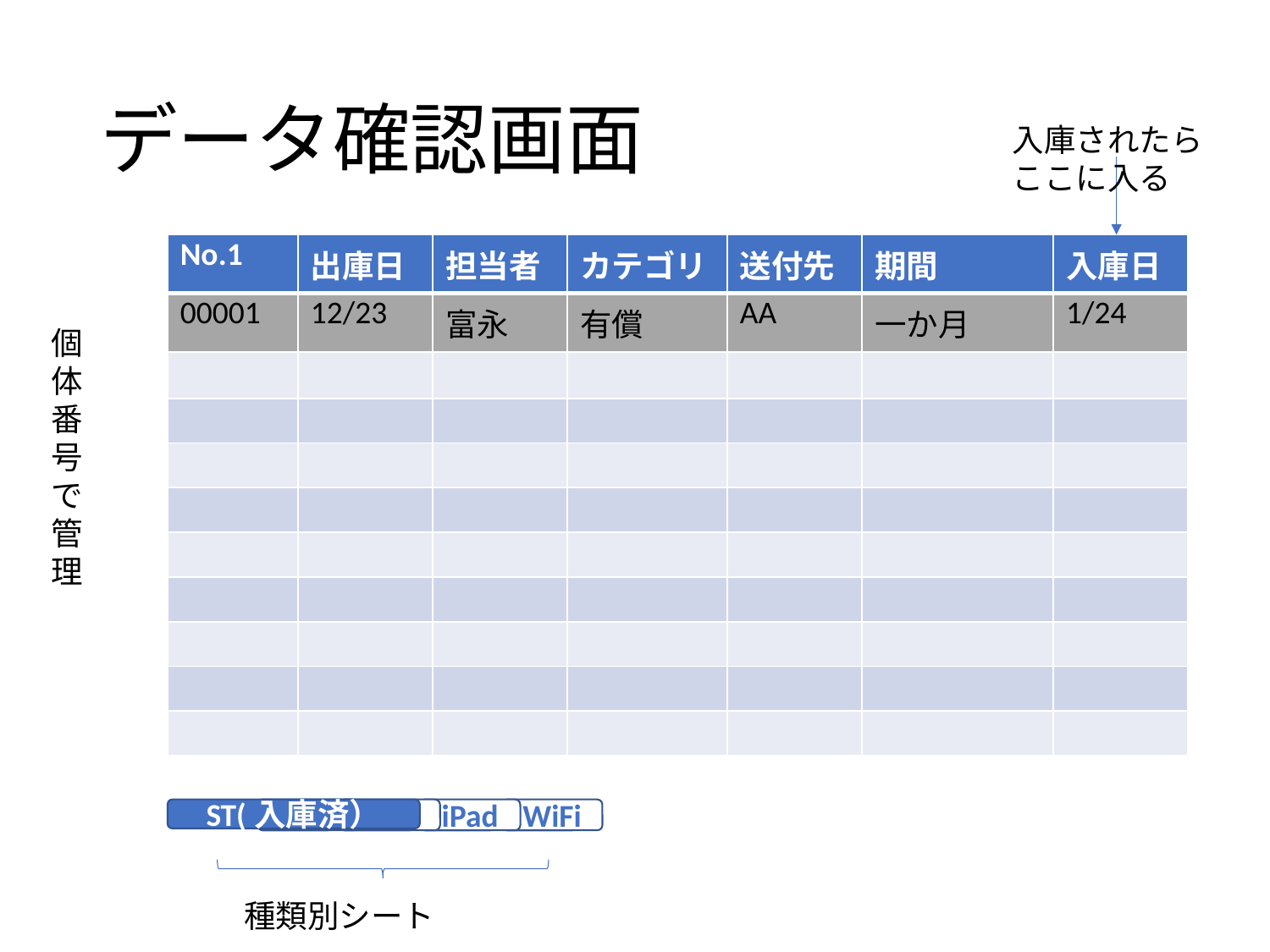

# データ確認画面
入庫されたらここに入る
| No.1 | 出庫日 | 担当者 | カテゴリ | 送付先 | 期間 | 入庫日 |
| --- | --- | --- | --- | --- | --- | --- |
| 00001 | 12/23 | 富永 | 有償 | AA | 一か月 | 1/24 |
|  |  |  |  |  |  |  |
|  |  |  |  |  |  |  |
|  |  |  |  |  |  |  |
|  |  |  |  |  |  |  |
|  |  |  |  |  |  |  |
|  |  |  |  |  |  |  |
|  |  |  |  |  |  |  |
|  |  |  |  |  |  |  |
|  |  |  |  |  |  |  |
個体番号で管理

ST(入庫済）
ZS
Z
iPad
WiFi
種類別シート